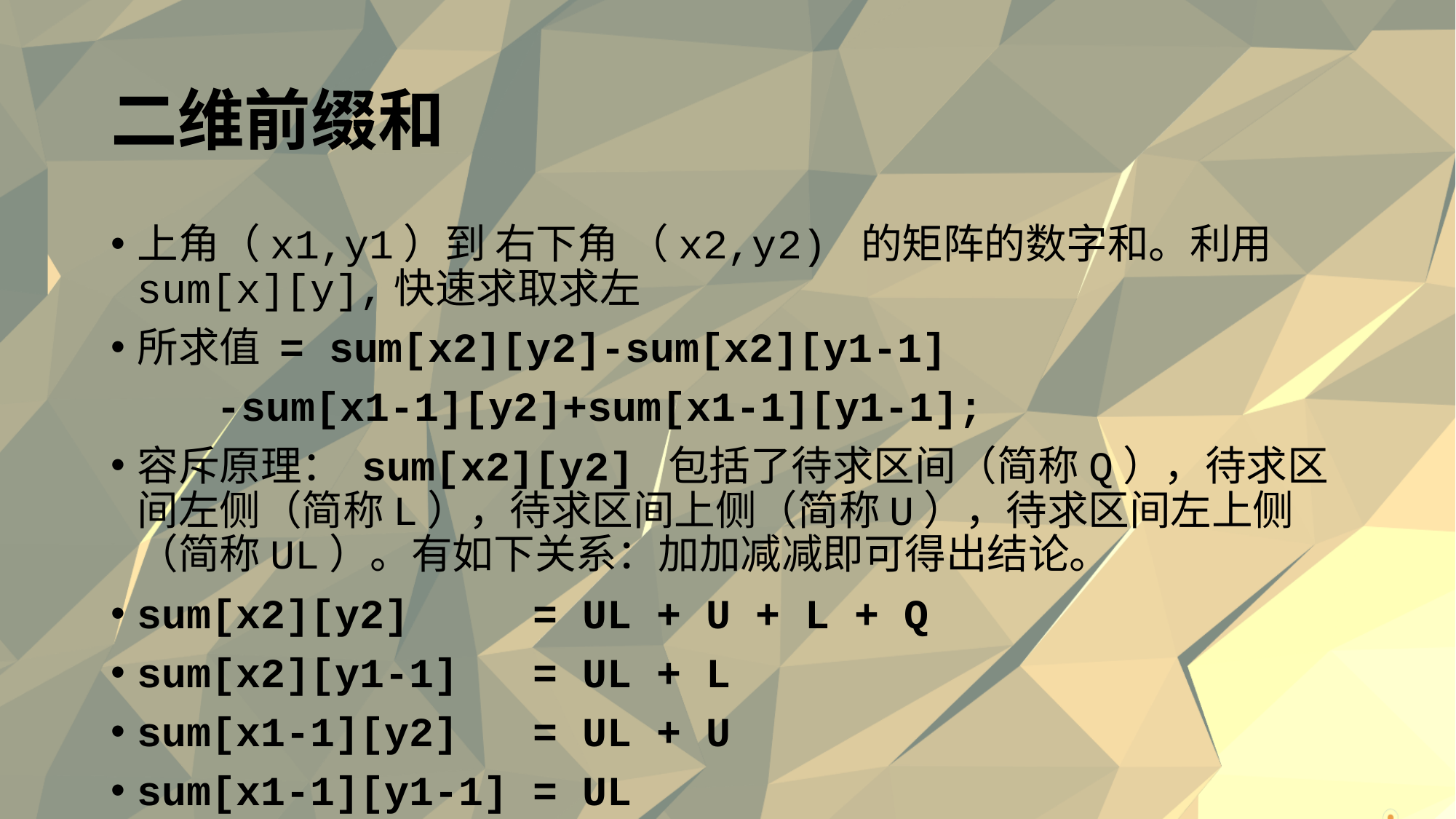

# 二维前缀和
上角（x1,y1）到 右下角 （x2,y2) 的矩阵的数字和。利用sum[x][y],快速求取求左
所求值 = sum[x2][y2]-sum[x2][y1-1]
		-sum[x1-1][y2]+sum[x1-1][y1-1];
容斥原理： sum[x2][y2] 包括了待求区间（简称Q），待求区间左侧（简称L），待求区间上侧（简称U），待求区间左上侧（简称UL）。有如下关系：加加减减即可得出结论。
sum[x2][y2]     = UL + U + L + Q
sum[x2][y1-1]   = UL + L
sum[x1-1][y2]   = UL + U
sum[x1-1][y1-1] = UL